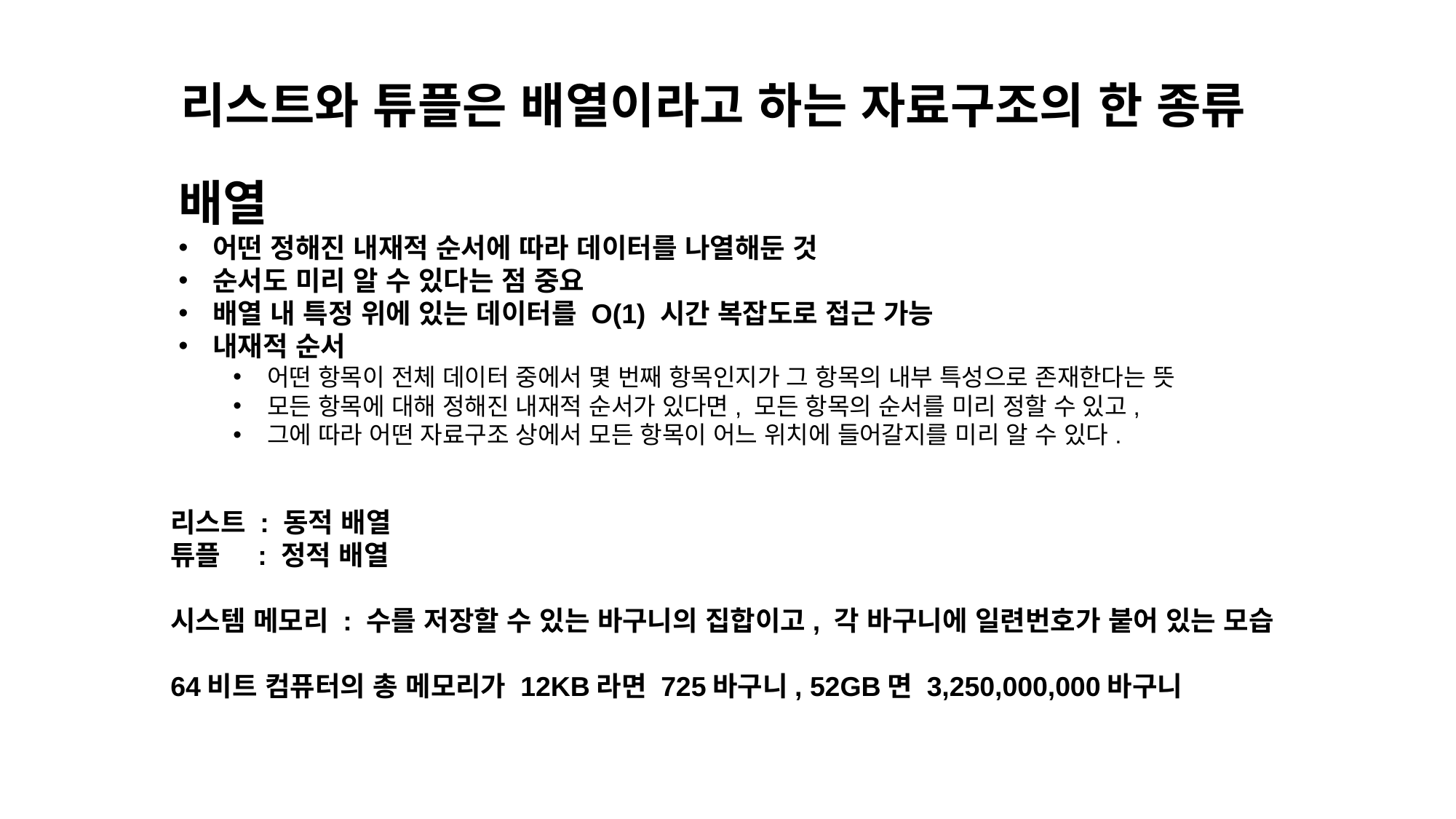

리스트와 튜플은 배열이라고 하는 자료구조의 한 종류
배열
어떤 정해진 내재적 순서에 따라 데이터를 나열해둔 것
순서도 미리 알 수 있다는 점 중요
배열 내 특정 위에 있는 데이터를 O(1) 시간 복잡도로 접근 가능
내재적 순서
어떤 항목이 전체 데이터 중에서 몇 번째 항목인지가 그 항목의 내부 특성으로 존재한다는 뜻
모든 항목에 대해 정해진 내재적 순서가 있다면, 모든 항목의 순서를 미리 정할 수 있고,
그에 따라 어떤 자료구조 상에서 모든 항목이 어느 위치에 들어갈지를 미리 알 수 있다.
리스트 : 동적 배열
튜플    : 정적 배열

시스템 메모리 : 수를 저장할 수 있는 바구니의 집합이고, 각 바구니에 일련번호가 붙어 있는 모습

64비트 컴퓨터의 총 메모리가 12KB라면 725바구니, 52GB면 3,250,000,000바구니